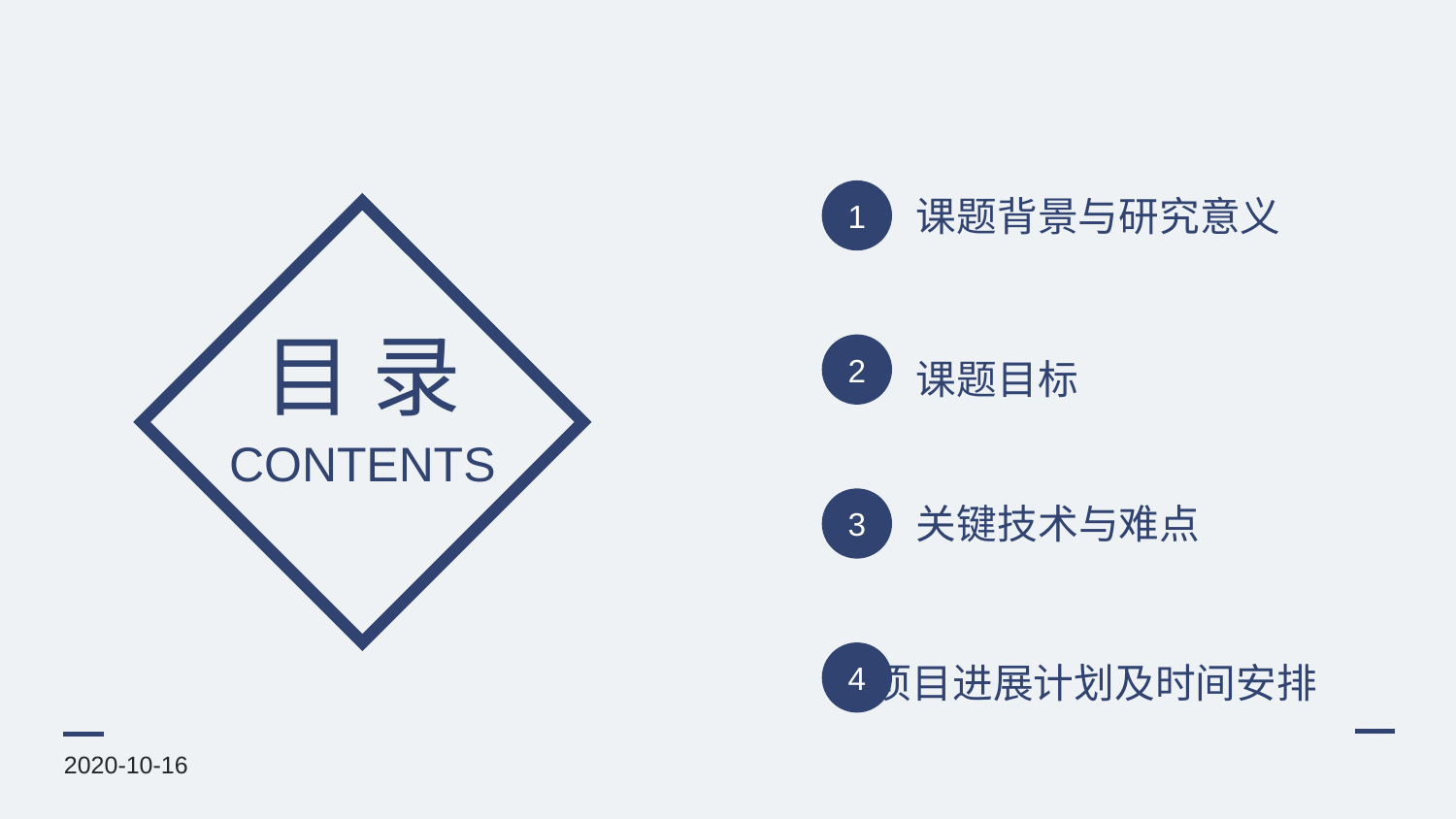

1
课题背景与研究意义

目 录
2
课题目标
CONTENTS
3
关键技术与难点
4
项目进展计划及时间安排
2020-10-16